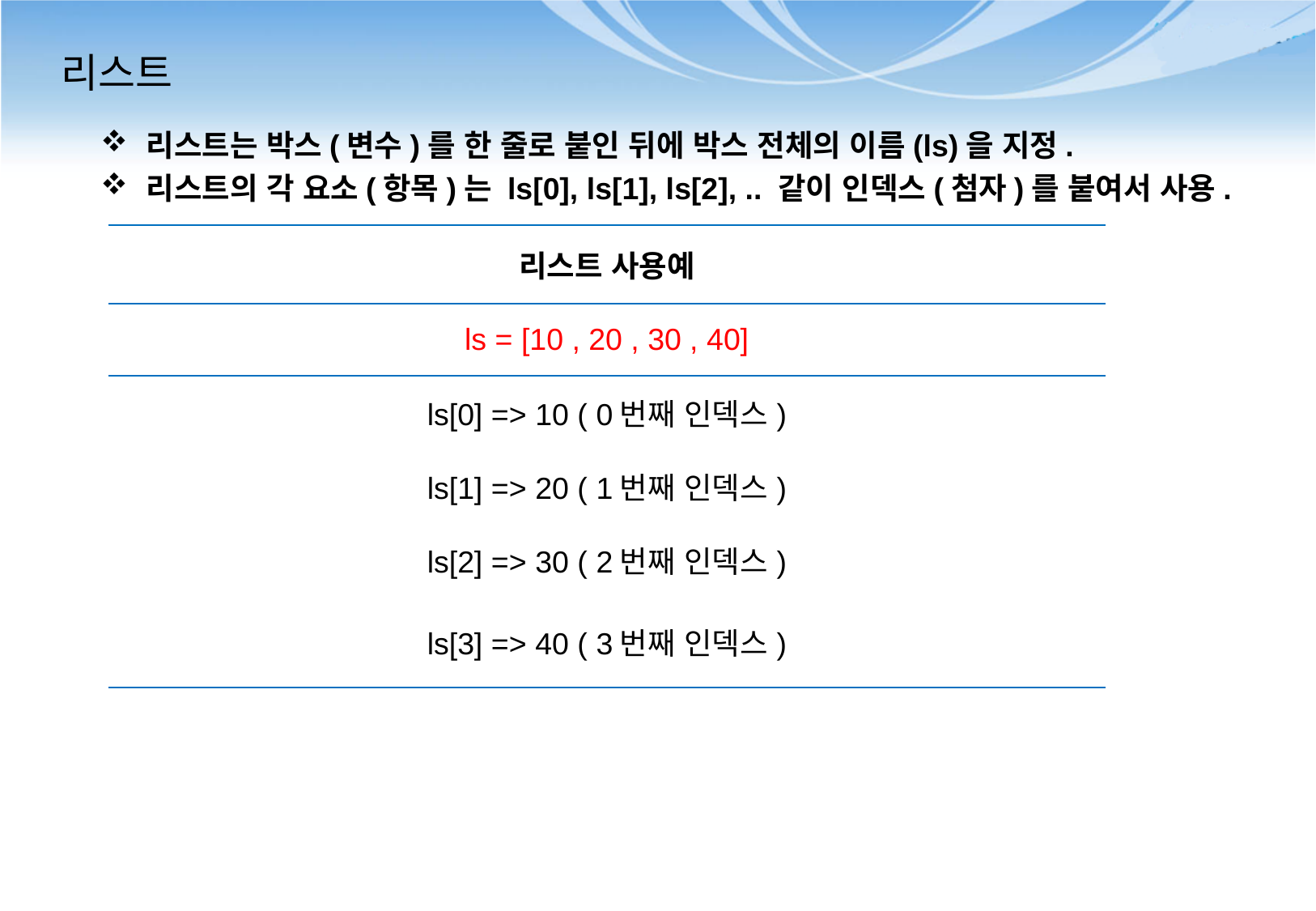

# 리스트
리스트는 박스(변수)를 한 줄로 붙인 뒤에 박스 전체의 이름(ls)을 지정.
리스트의 각 요소(항목)는 ls[0], ls[1], ls[2], .. 같이 인덱스(첨자)를 붙여서 사용.
| 리스트 사용예 |
| --- |
| ls = [10 , 20 , 30 , 40] |
| ls[0] => 10 ( 0번째 인덱스) |
| ls[1] => 20 ( 1번째 인덱스) |
| ls[2] => 30 ( 2번째 인덱스) |
| ls[3] => 40 ( 3번째 인덱스) |